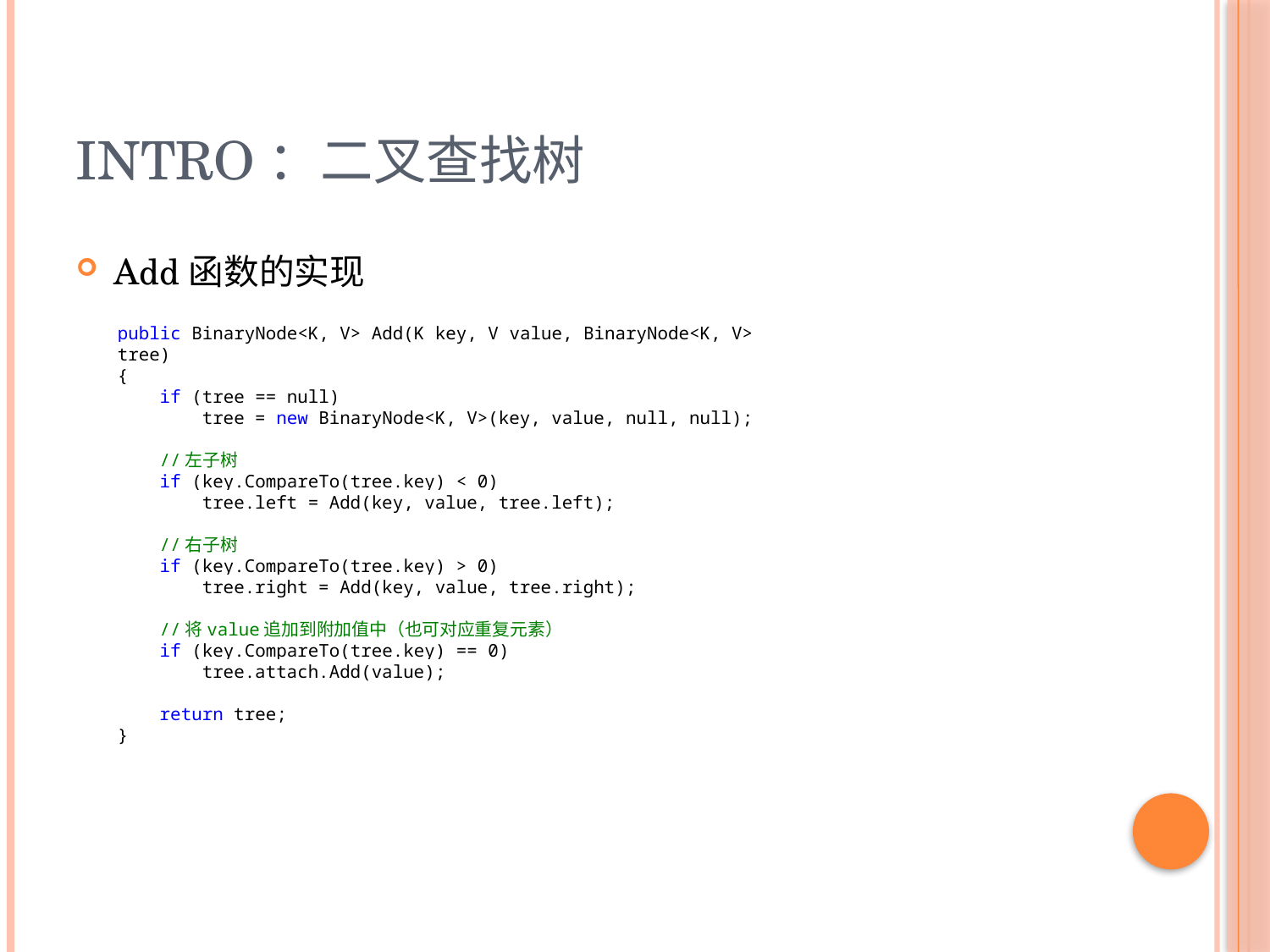

# Intro：二叉查找树
Add函数的实现
public BinaryNode<K, V> Add(K key, V value, BinaryNode<K, V> tree)
{
    if (tree == null)
        tree = new BinaryNode<K, V>(key, value, null, null);

    //左子树
    if (key.CompareTo(tree.key) < 0)
        tree.left = Add(key, value, tree.left);

    //右子树
    if (key.CompareTo(tree.key) > 0)
        tree.right = Add(key, value, tree.right);

    //将value追加到附加值中（也可对应重复元素）
    if (key.CompareTo(tree.key) == 0)
        tree.attach.Add(value);

    return tree;
}